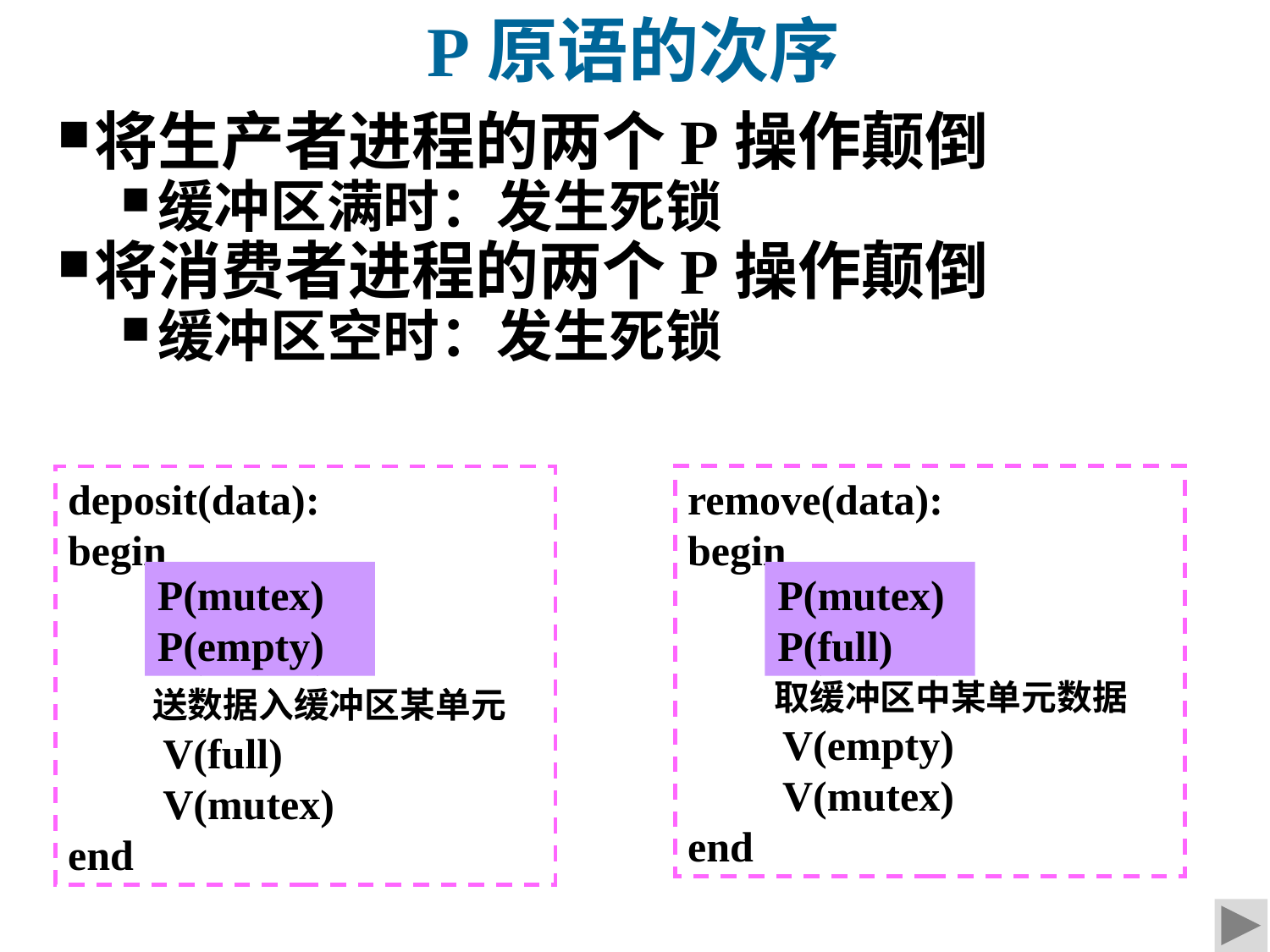

P原语的次序
将生产者进程的两个P操作颠倒
缓冲区满时：发生死锁
将消费者进程的两个P操作颠倒
缓冲区空时：发生死锁
remove(data):
begin
　　P(full)
　　P(mutex)
　　  取缓冲区中某单元数据
　　V(empty)
　　V(mutex)
end
deposit(data):
begin
　　P(empty)
　　P(mutex)
　　送数据入缓冲区某单元
　　V(full)
　　V(mutex)
end
P(mutex)
P(empty)
P(mutex)
P(full)